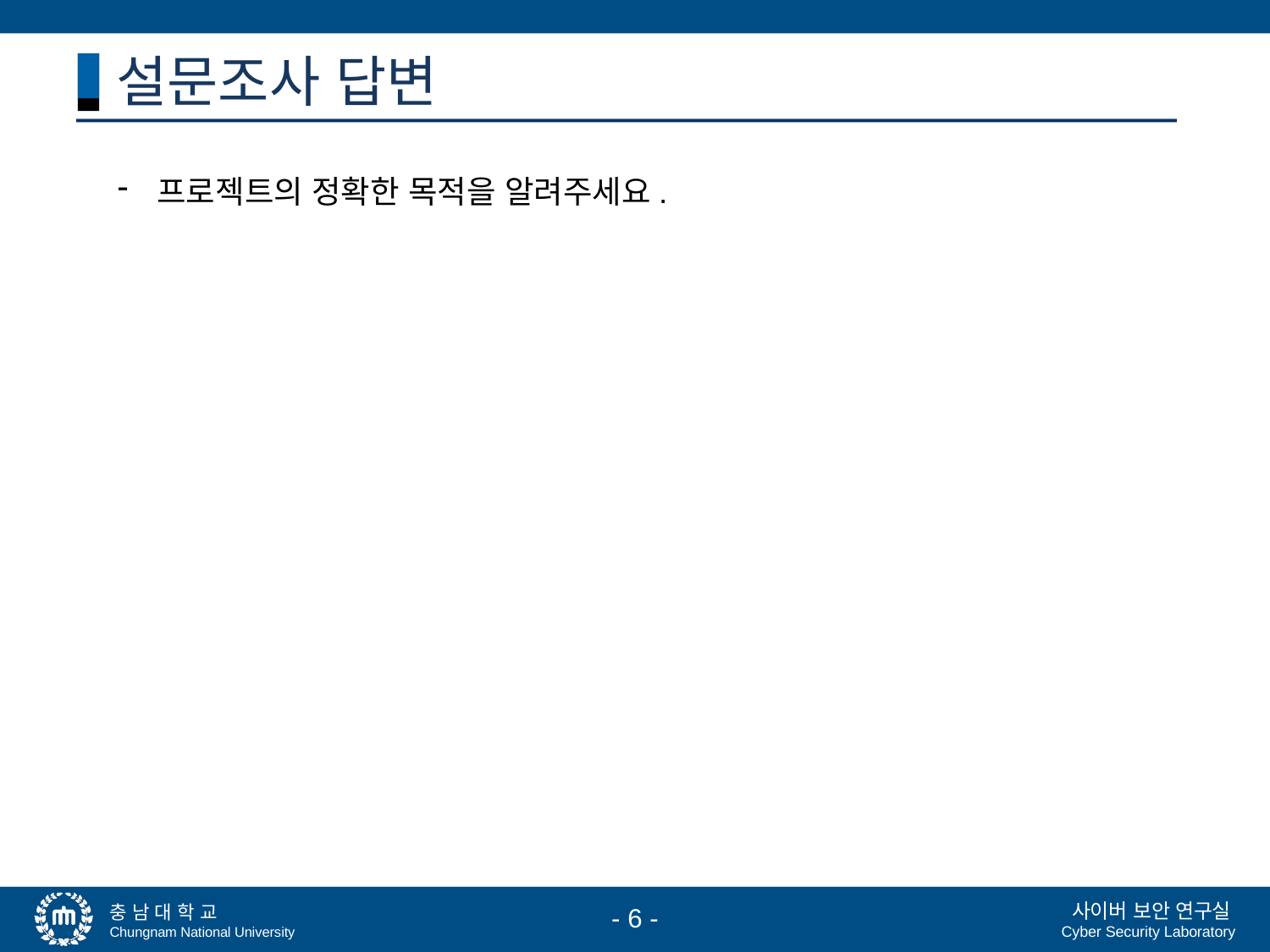

# 설문조사 답변
프로젝트의 정확한 목적을 알려주세요.